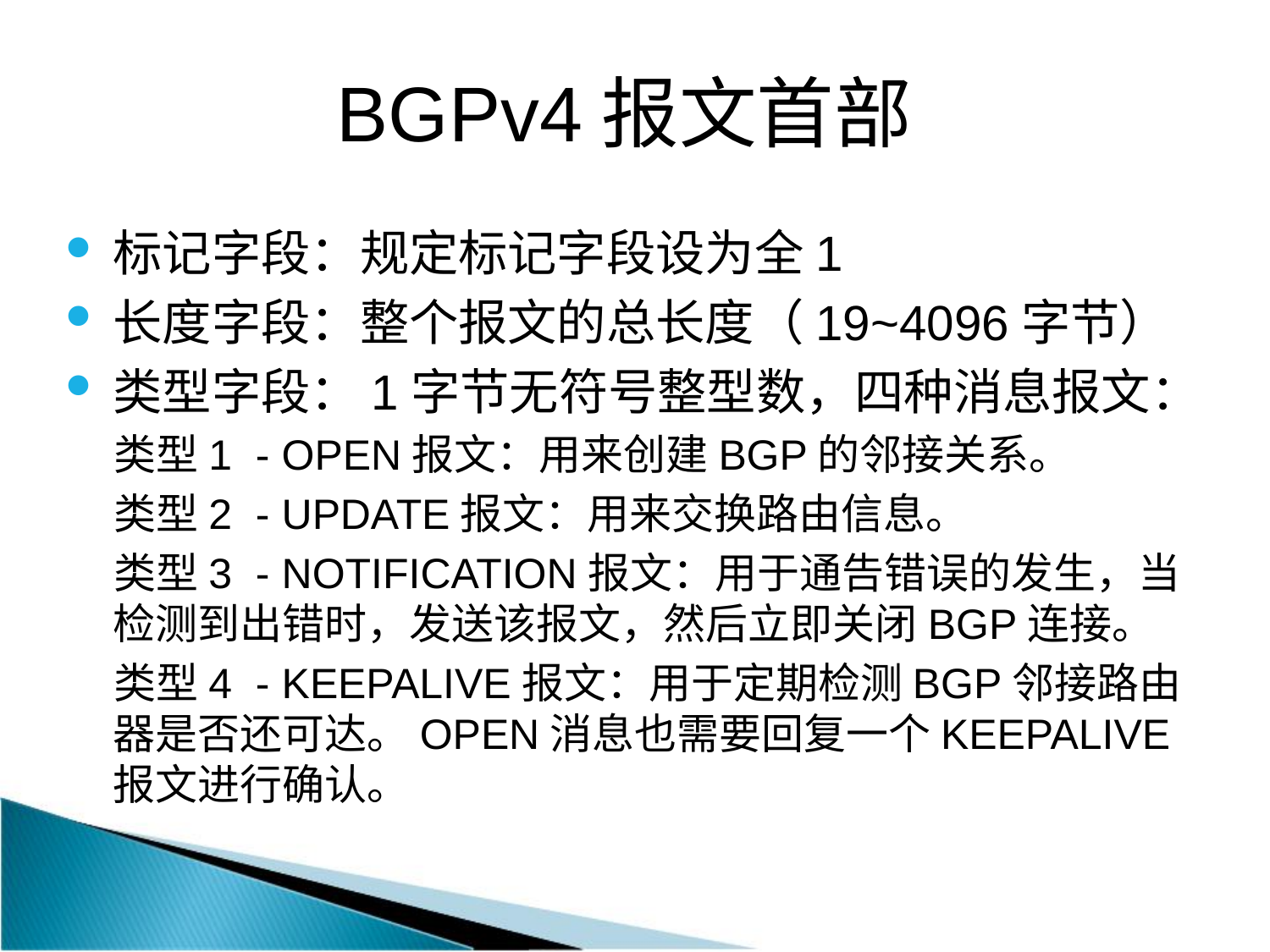

# BGPv4报文首部
标记字段：规定标记字段设为全1
长度字段：整个报文的总长度（19~4096字节）
类型字段：1字节无符号整型数，四种消息报文：
    类型1  - OPEN报文：用来创建BGP的邻接关系。
    类型2  - UPDATE报文：用来交换路由信息。
    类型3  - NOTIFICATION报文：用于通告错误的发生，当检测到出错时，发送该报文，然后立即关闭BGP连接。
    类型4  - KEEPALIVE报文：用于定期检测BGP邻接路由器是否还可达。OPEN消息也需要回复一个KEEPALIVE报文进行确认。